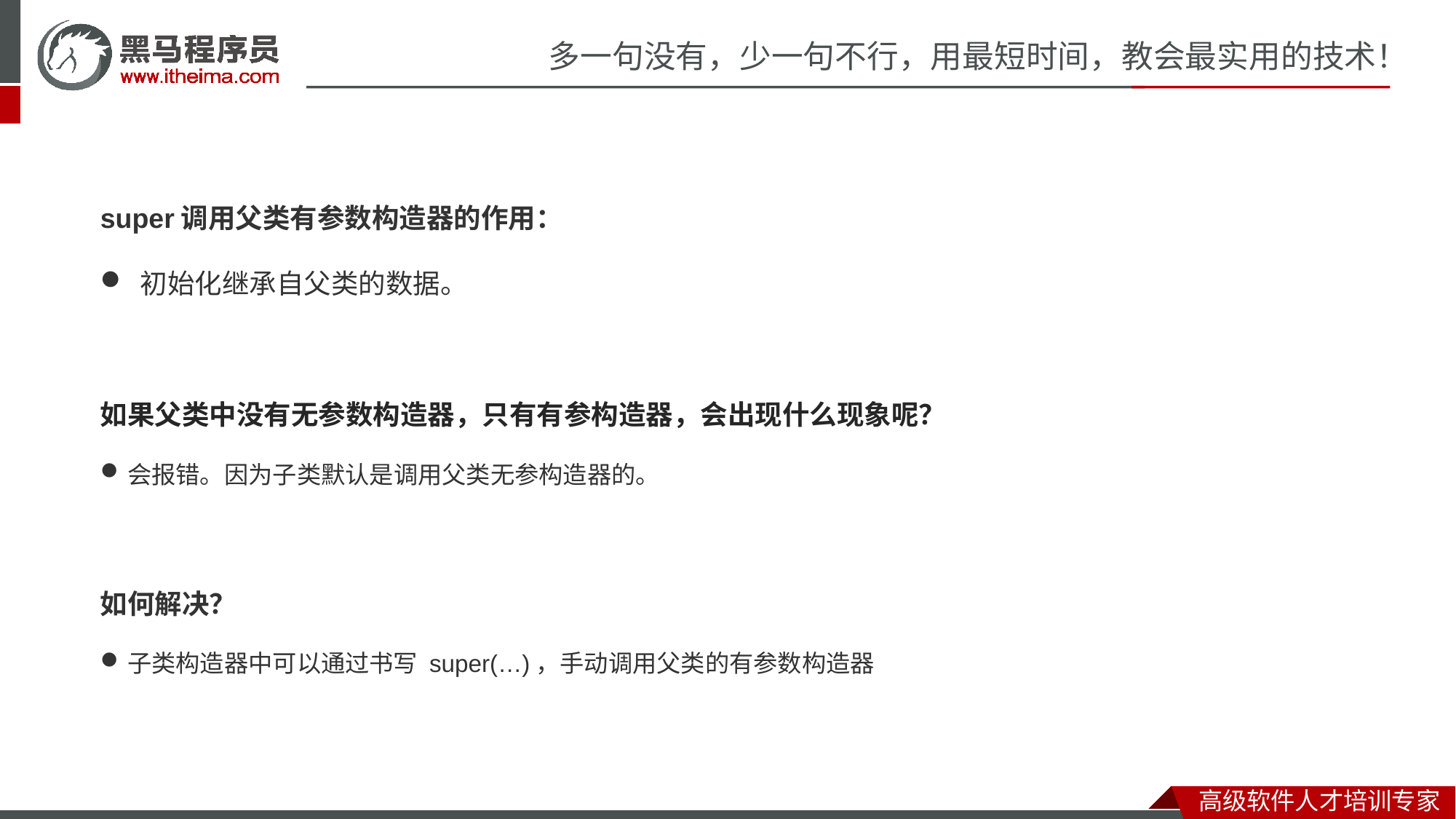

super调用父类有参数构造器的作用：
 初始化继承自父类的数据。

如果父类中没有无参数构造器，只有有参构造器，会出现什么现象呢？
会报错。因为子类默认是调用父类无参构造器的。

如何解决？
子类构造器中可以通过书写 super(…)，手动调用父类的有参数构造器